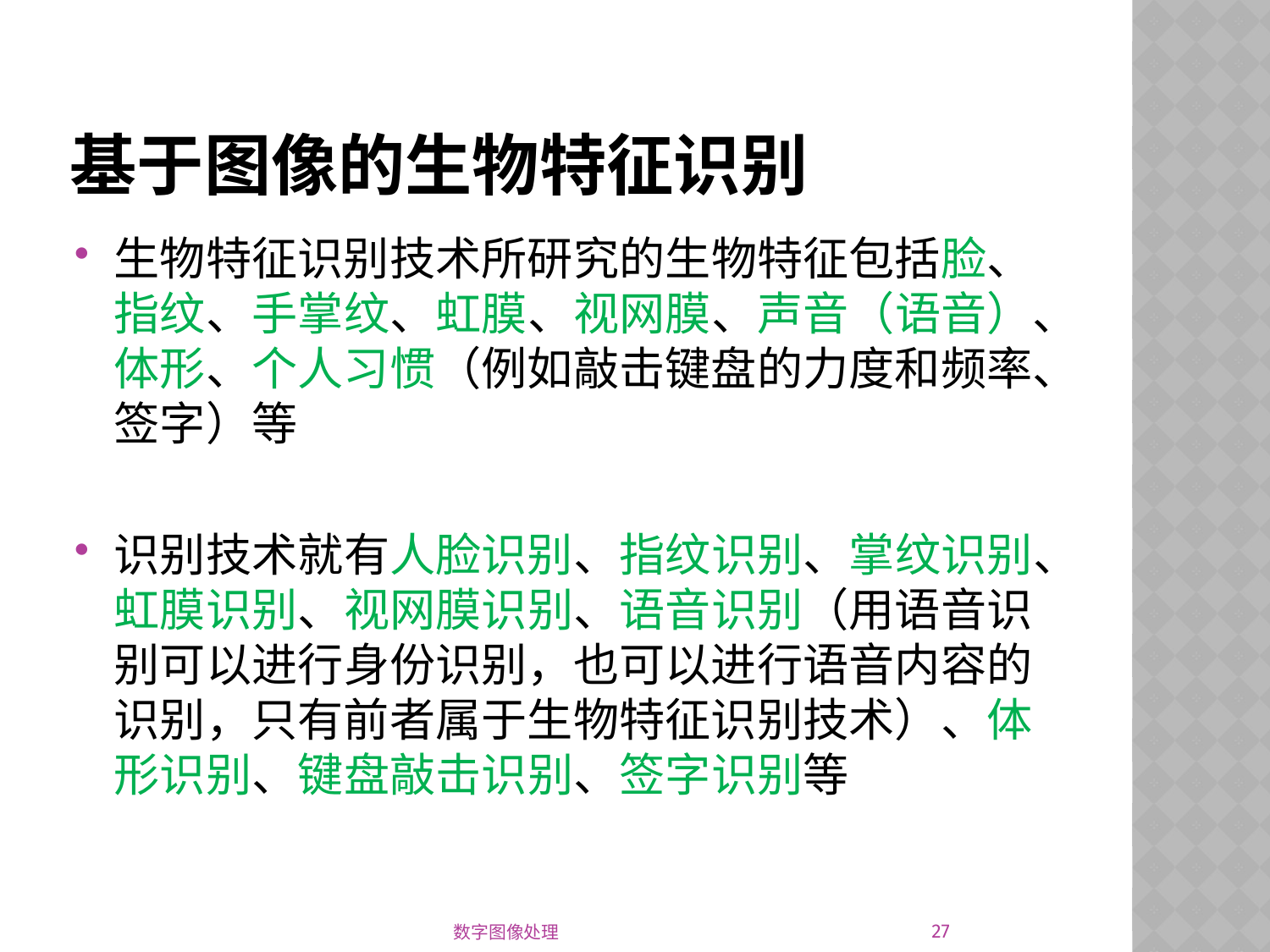

# 基于图像的生物特征识别
生物特征识别技术所研究的生物特征包括脸、指纹、手掌纹、虹膜、视网膜、声音（语音）、体形、个人习惯（例如敲击键盘的力度和频率、签字）等

识别技术就有人脸识别、指纹识别、掌纹识别、虹膜识别、视网膜识别、语音识别（用语音识别可以进行身份识别，也可以进行语音内容的识别，只有前者属于生物特征识别技术）、体形识别、键盘敲击识别、签字识别等
27
数字图像处理